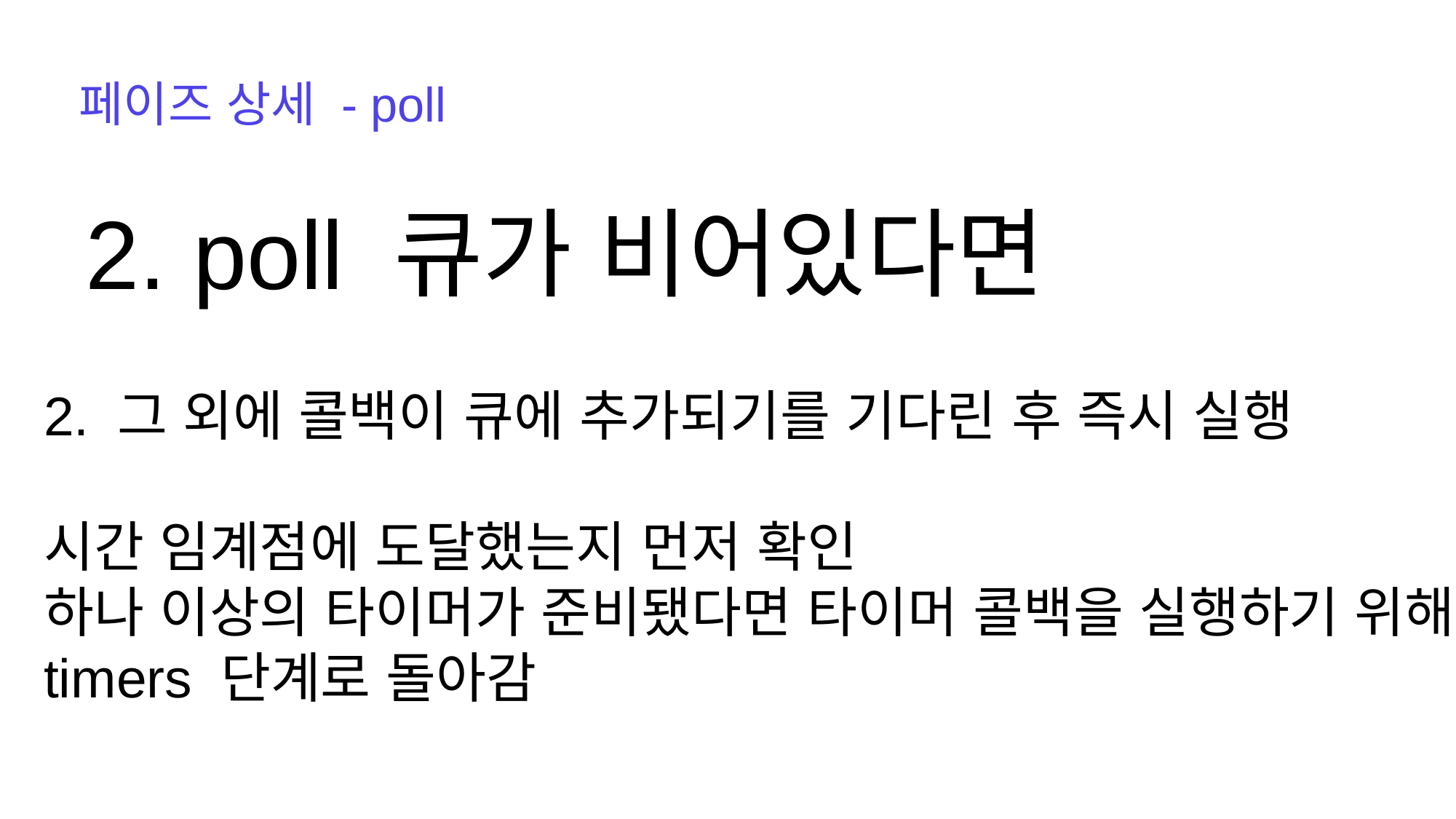

페이즈 상세 - poll
2. poll 큐가 비어있다면
2. 그 외에 콜백이 큐에 추가되기를 기다린 후 즉시 실행

시간 임계점에 도달했는지 먼저 확인
하나 이상의 타이머가 준비됐다면 타이머 콜백을 실행하기 위해
timers 단계로 돌아감